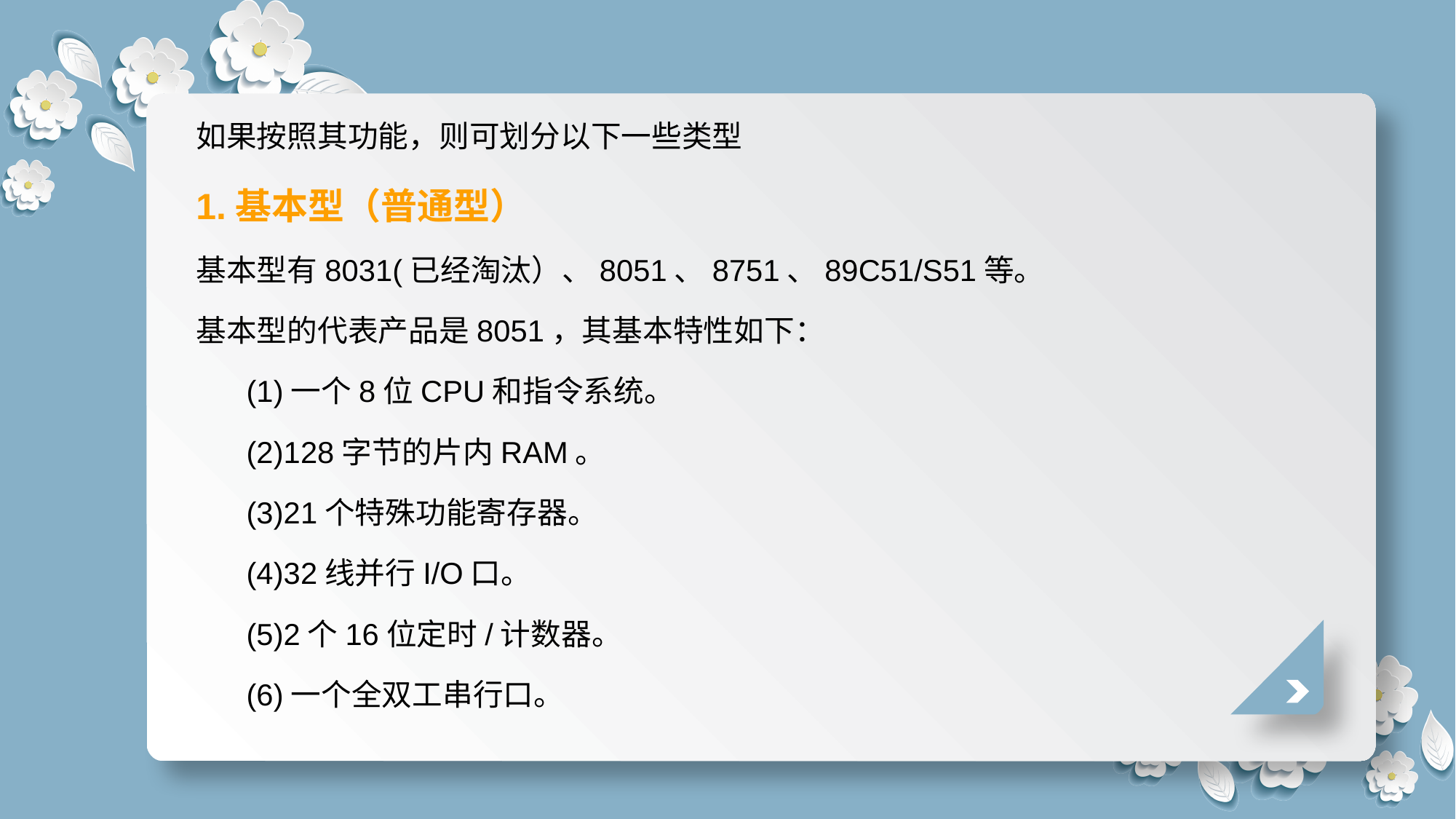

如果按照其功能，则可划分以下一些类型
1.基本型（普通型）
基本型有8031(已经淘汰）、8051、8751、89C51/S51等。
基本型的代表产品是8051，其基本特性如下：
      (1)一个8位CPU和指令系统。
      (2)128字节的片内RAM。
      (3)21个特殊功能寄存器。
      (4)32线并行I/O口。
      (5)2个16位定时/计数器。
      (6)一个全双工串行口。

延时符